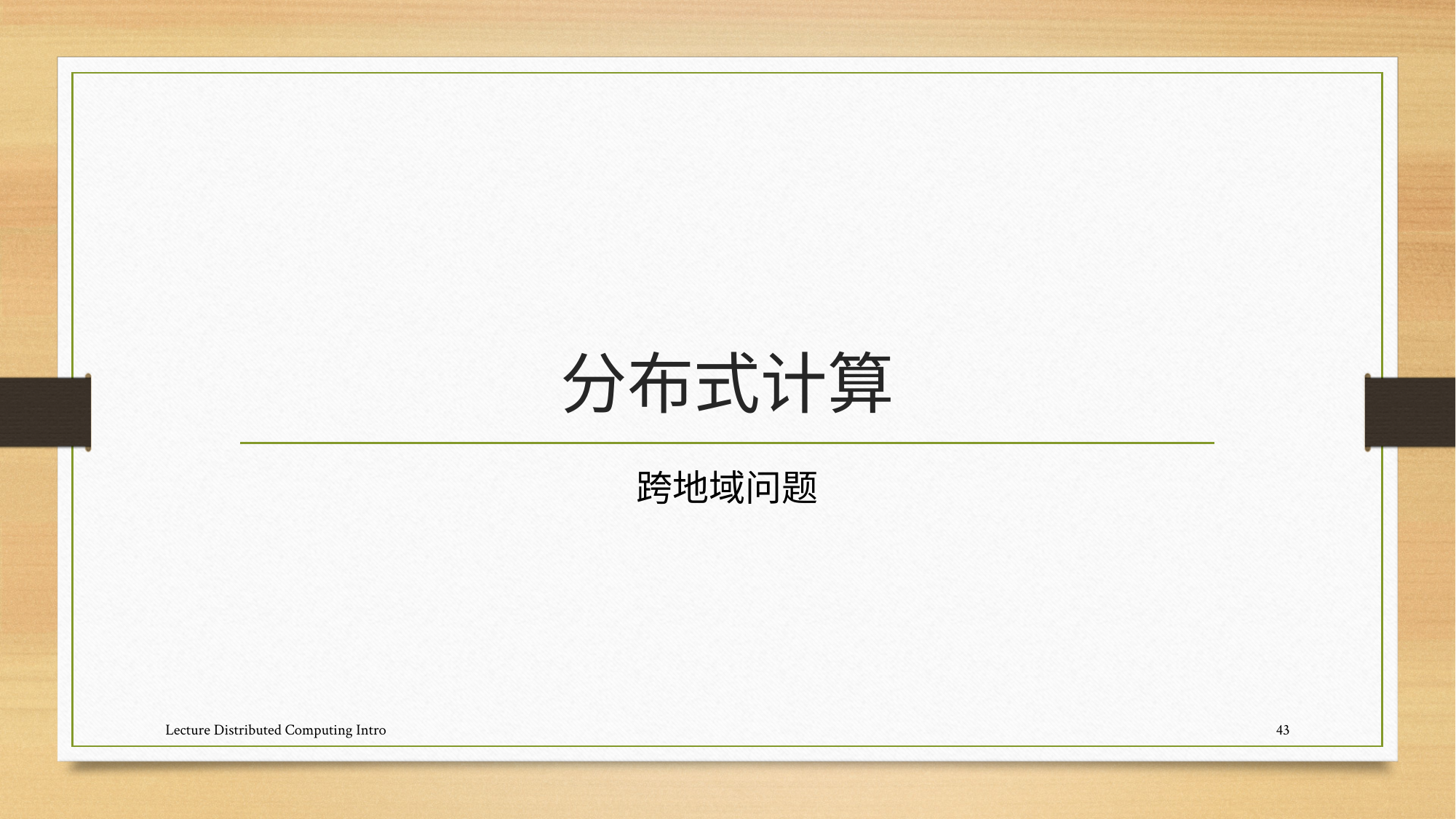

# 分布式计算
跨地域问题

Lecture Distributed Computing Intro
43